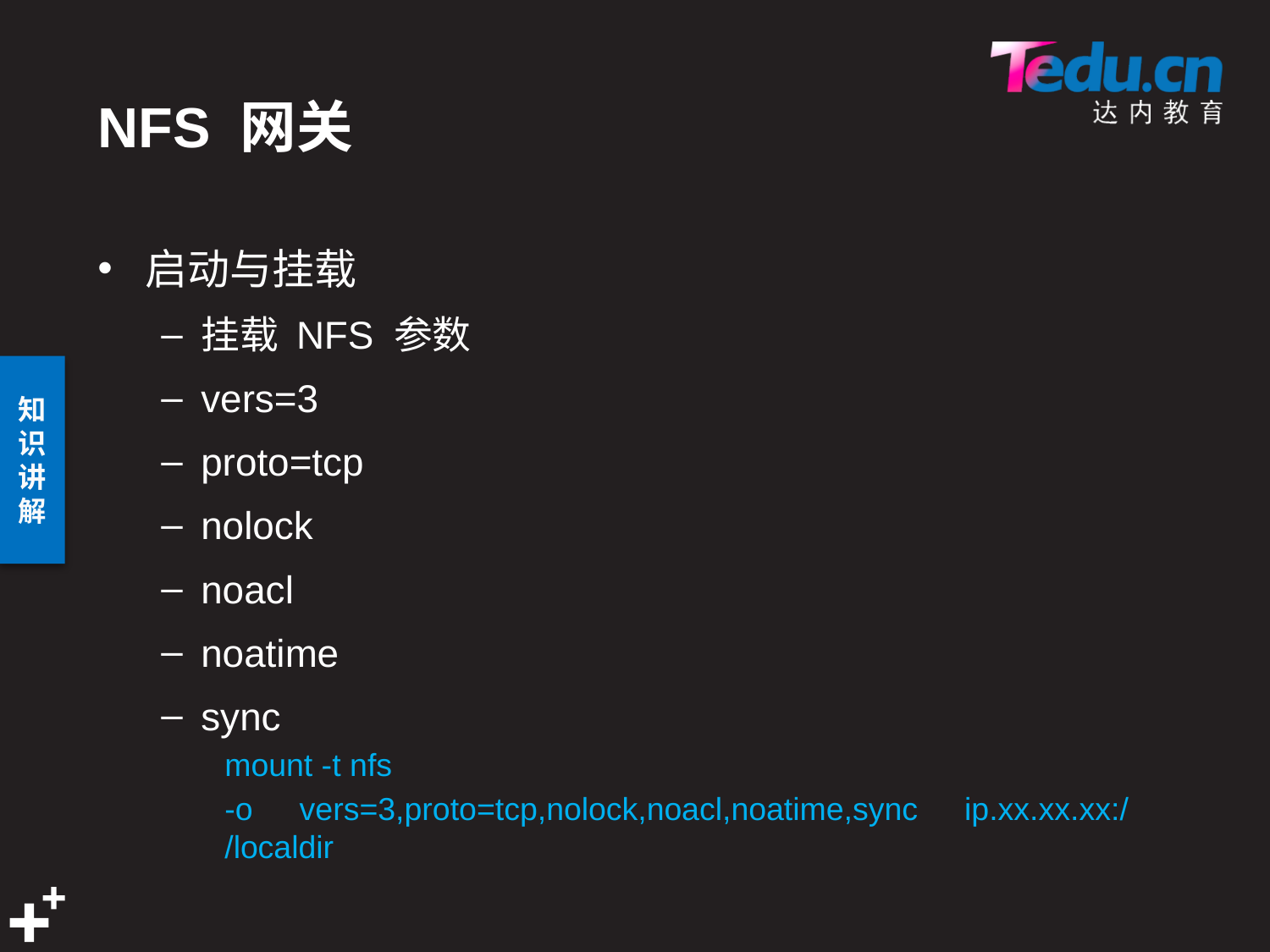

# NFS 网关
启动与挂载
挂载 NFS 参数
vers=3
proto=tcp
nolock
noacl
noatime
sync
mount -t nfs
-o vers=3,proto=tcp,nolock,noacl,noatime,sync ip.xx.xx.xx:/ /localdir